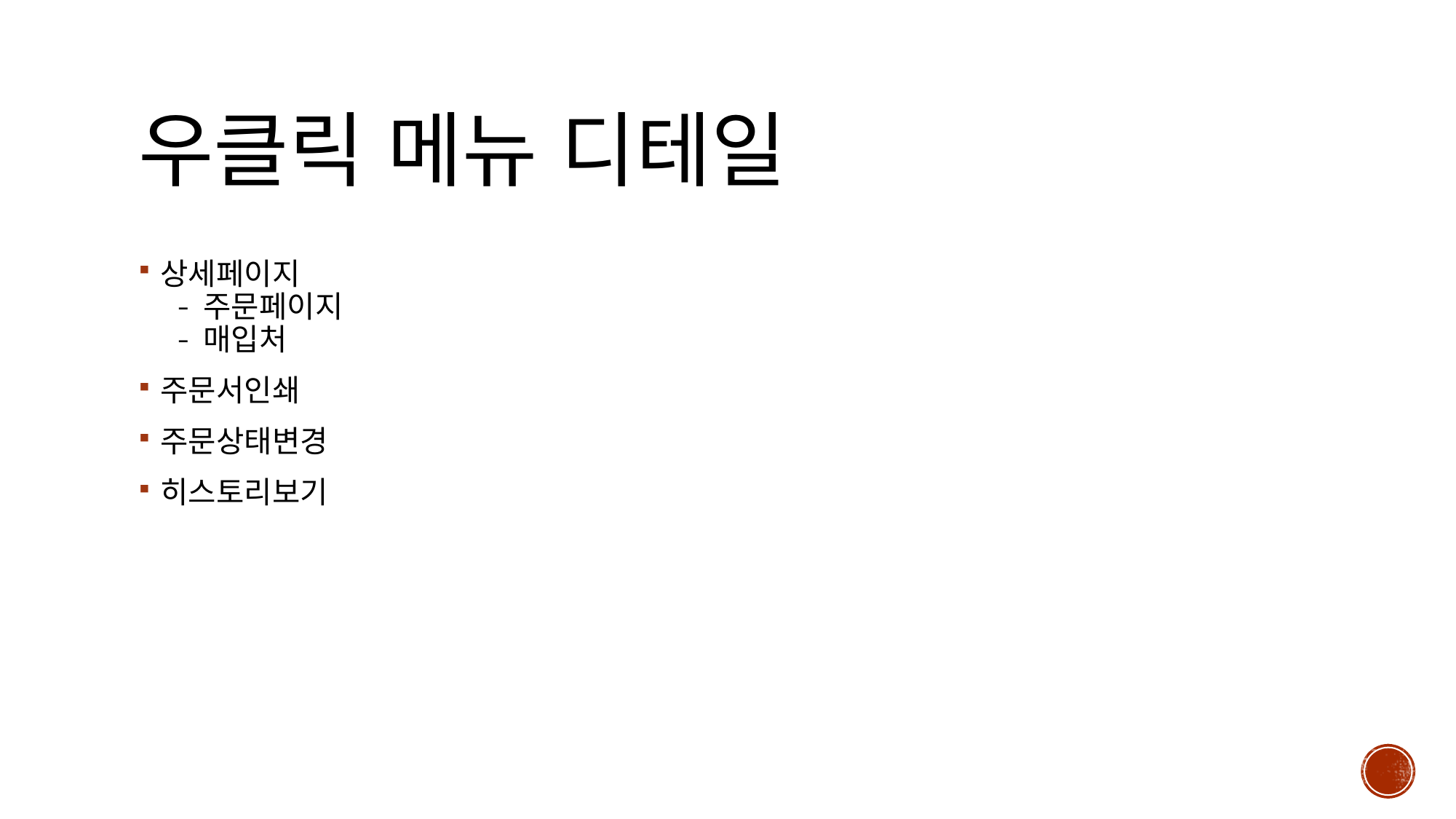

# 우클릭 메뉴 디테일
상세페이지
 - 주문페이지
 - 매입처
주문서인쇄
주문상태변경
히스토리보기